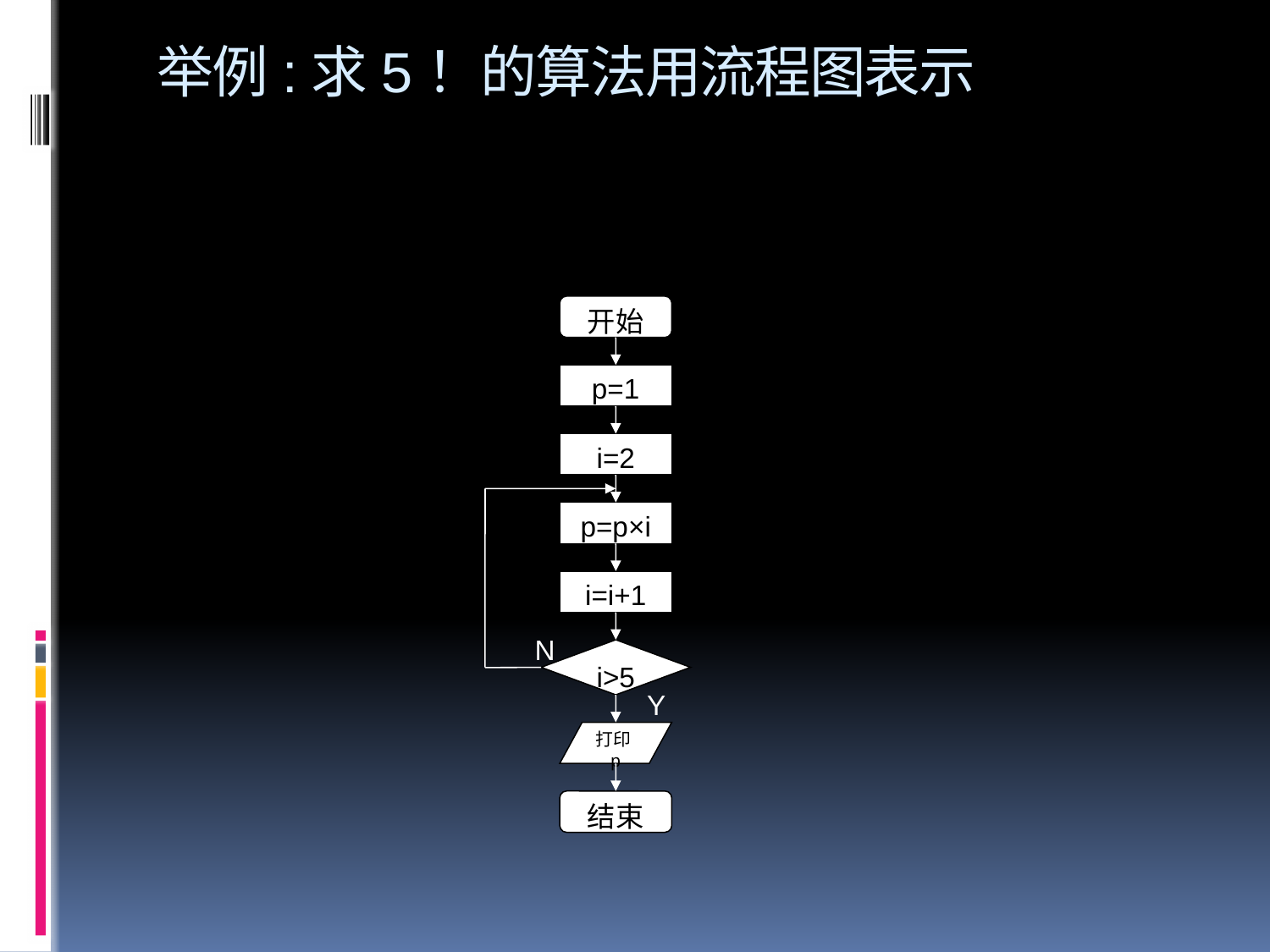

# 举例:求5！的算法用流程图表示

开始

p=1

i=2

p=p×i

i=i+1

N
i>5

Y`

打印p

结束